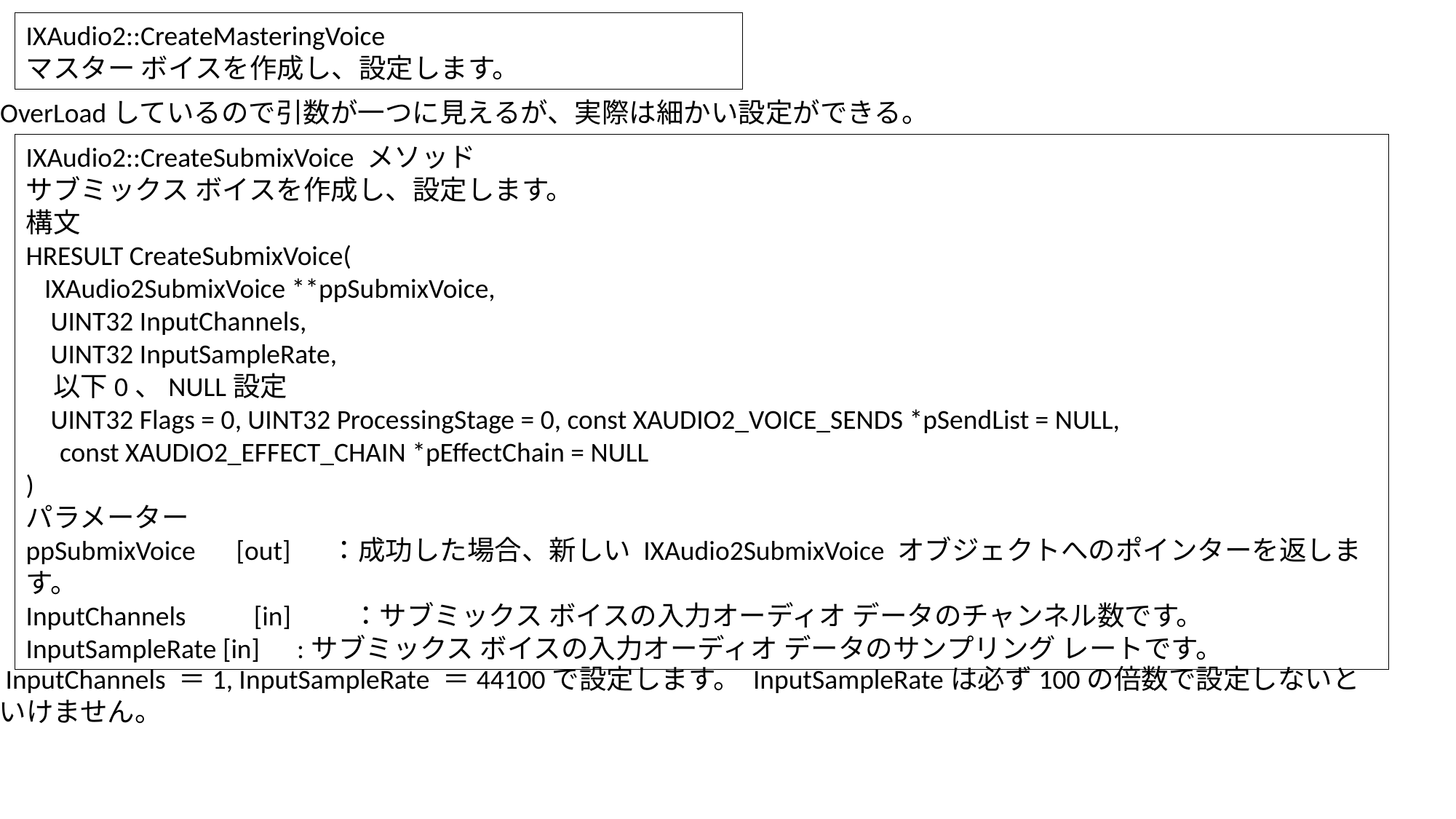

IXAudio2::CreateMasteringVoice
マスター ボイスを作成し、設定します。
OverLoadしているので引数が一つに見えるが、実際は細かい設定ができる。
IXAudio2::CreateSubmixVoice メソッド
サブミックス ボイスを作成し、設定します。
構文
HRESULT CreateSubmixVoice(
   IXAudio2SubmixVoice **ppSubmixVoice,
    UINT32 InputChannels,
    UINT32 InputSampleRate,
　以下0、NULL設定
    UINT32 Flags = 0, UINT32 ProcessingStage = 0, const XAUDIO2_VOICE_SENDS *pSendList = NULL,
　const XAUDIO2_EFFECT_CHAIN *pEffectChain = NULL
)
パラメーター
ppSubmixVoice　[out] 　：成功した場合、新しい IXAudio2SubmixVoice オブジェクトへのポインターを返します。
InputChannels　　[in]　　：サブミックス ボイスの入力オーディオ データのチャンネル数です。
InputSampleRate [in]      :サブミックス ボイスの入力オーディオ データのサンプリング レートです。
 InputChannels ＝1, InputSampleRate ＝44100で設定します。 InputSampleRateは必ず100の倍数で設定しないと
いけません。